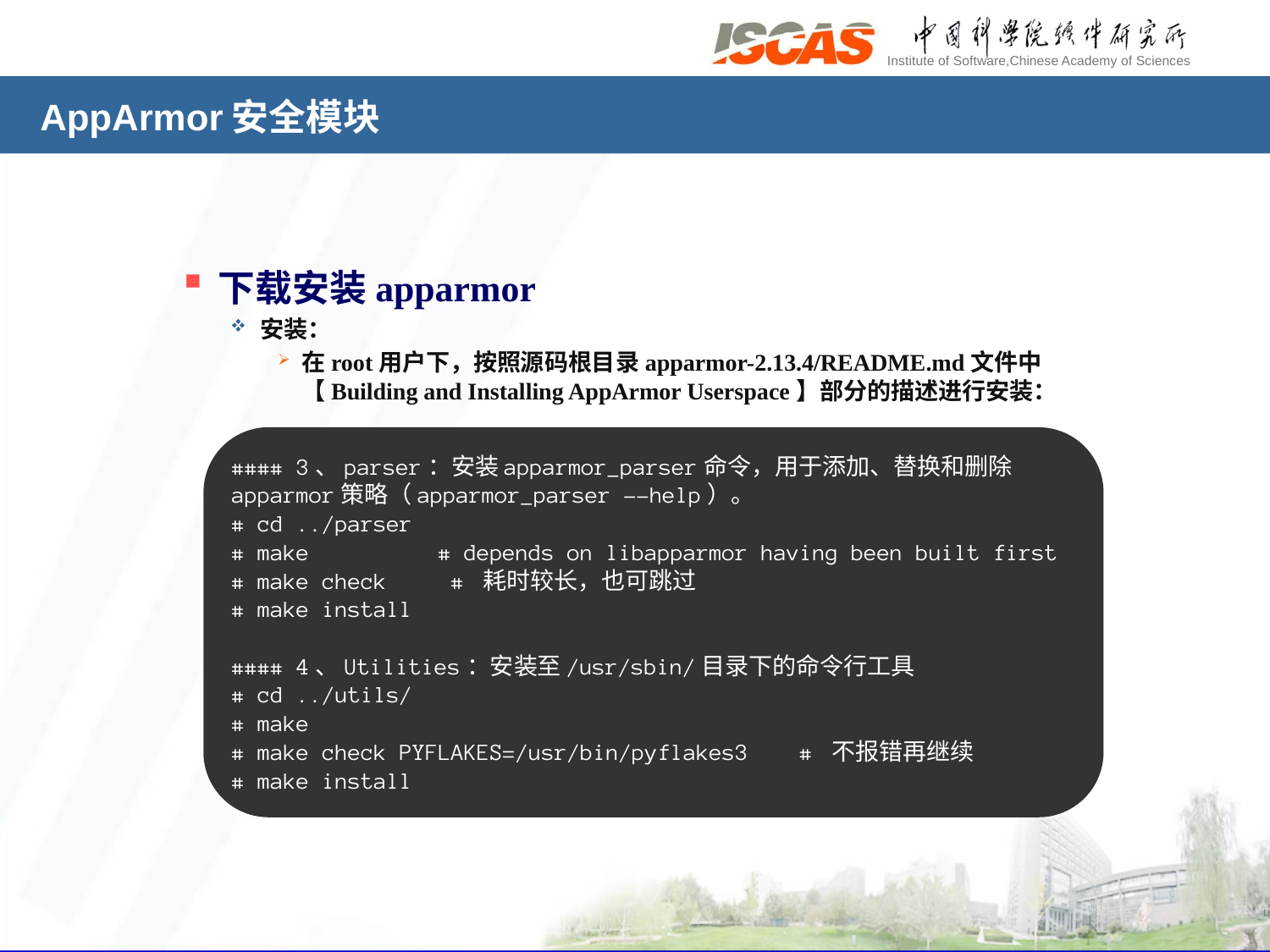

# AppArmor安全模块
下载安装apparmor
安装：
在root用户下，按照源码根目录apparmor-2.13.4/README.md文件中
【Building and Installing AppArmor Userspace】部分的描述进行安装：

#### 3、parser：安装apparmor_parser命令，用于添加、替换和删除apparmor策略（apparmor_parser --help）。
# cd ../parser
# make          # depends on libapparmor having been built first
# make check     # 耗时较长，也可跳过
# make install

#### 4、Utilities：安装至/usr/sbin/目录下的命令行工具
# cd ../utils/
# make
# make check PYFLAKES=/usr/bin/pyflakes3    # 不报错再继续
# make install